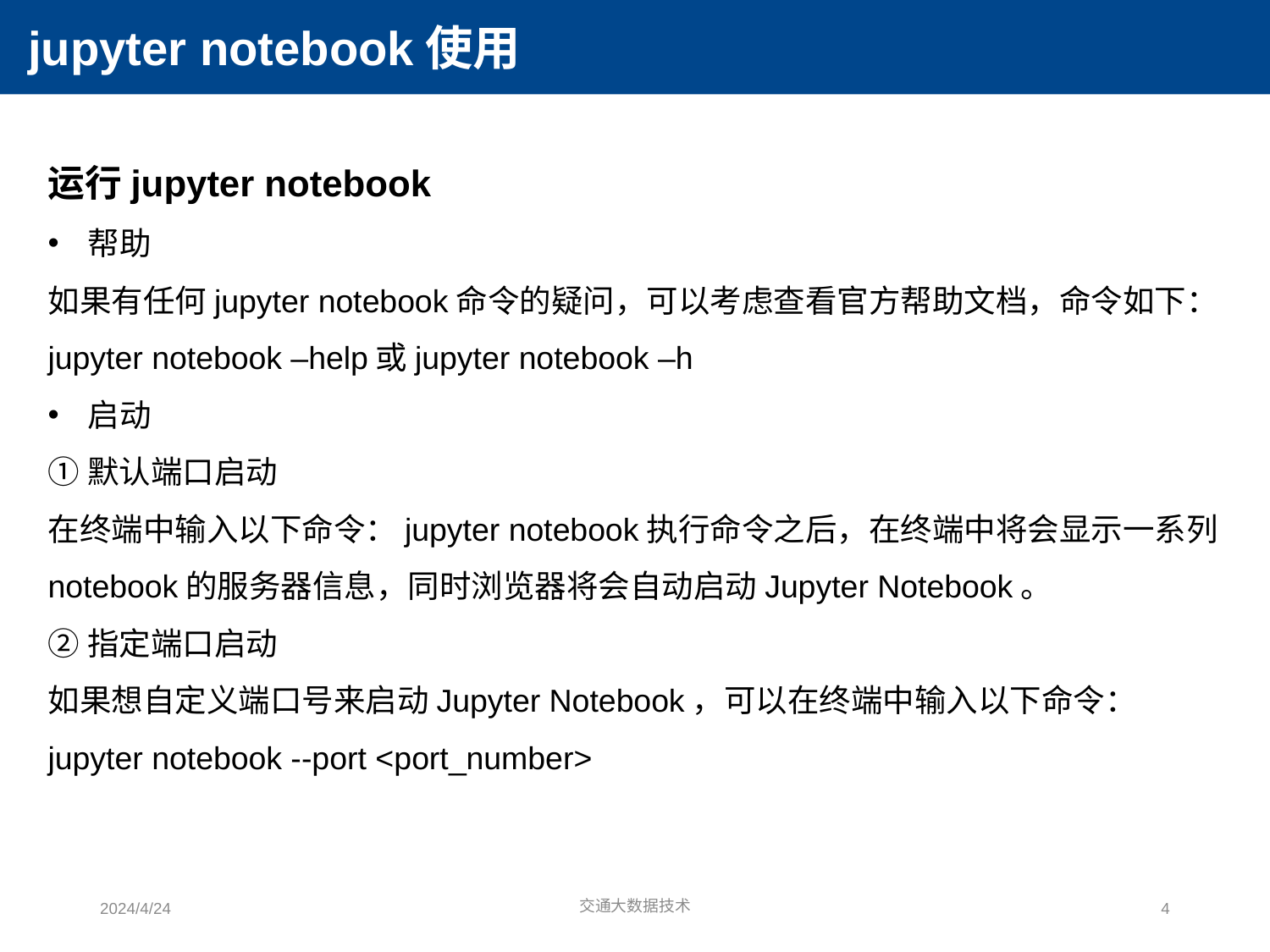

# jupyter notebook使用
运行jupyter notebook
帮助
如果有任何jupyter notebook命令的疑问，可以考虑查看官方帮助文档，命令如下：
jupyter notebook –help或jupyter notebook –h
启动
①默认端口启动
在终端中输入以下命令：jupyter notebook执行命令之后，在终端中将会显示一系列notebook的服务器信息，同时浏览器将会自动启动Jupyter Notebook。
②指定端口启动
如果想自定义端口号来启动Jupyter Notebook，可以在终端中输入以下命令：jupyter notebook --port <port_number>
2024/4/24
交通大数据技术
4